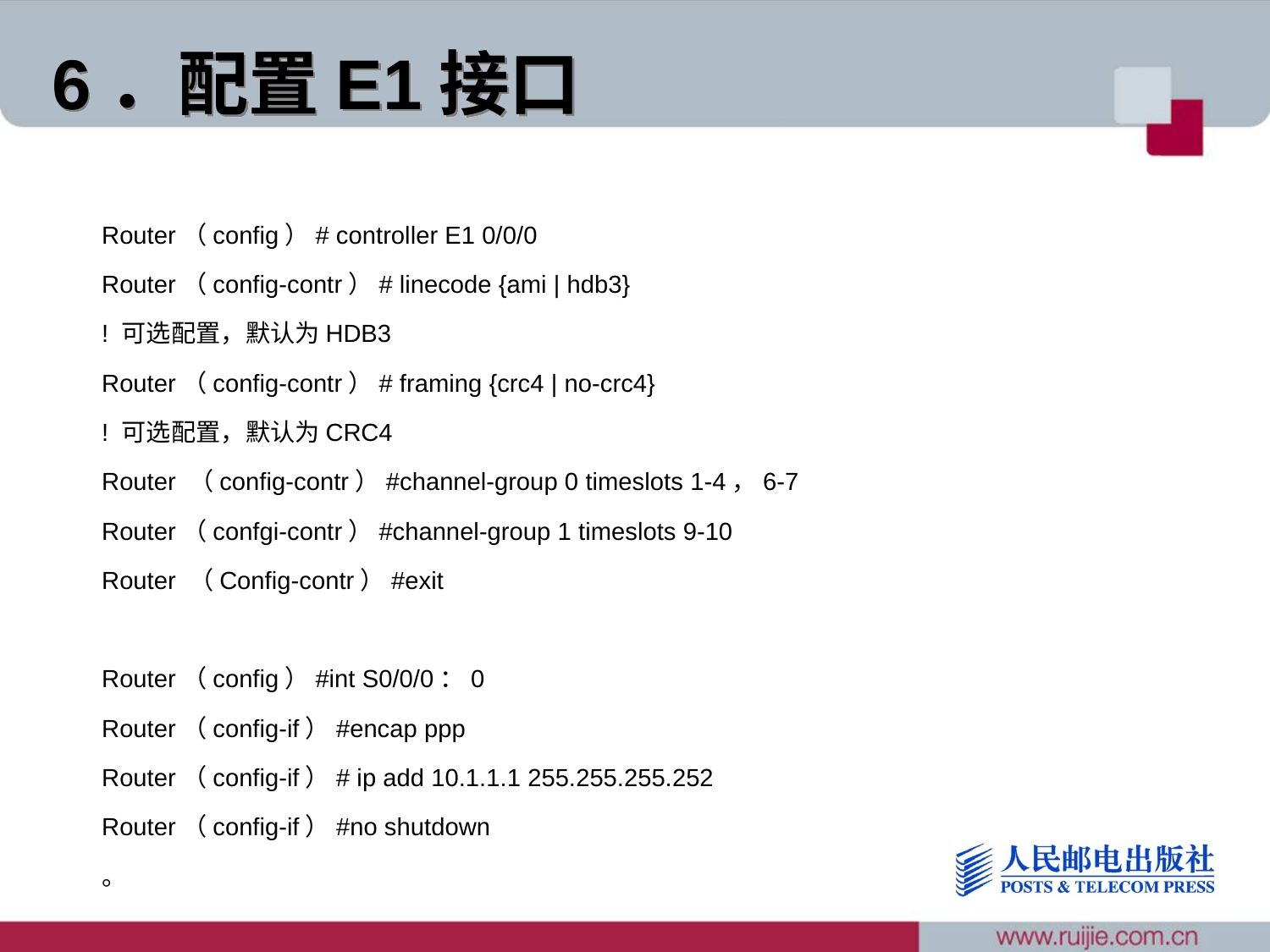

6．配置E1接口
Router（config）# controller E1 0/0/0
Router（config-contr）# linecode {ami | hdb3}
! 可选配置，默认为HDB3
Router（config-contr）# framing {crc4 | no-crc4}
! 可选配置，默认为CRC4
Router （config-contr）#channel-group 0 timeslots 1-4，6-7
Router（confgi-contr）#channel-group 1 timeslots 9-10
Router （Config-contr）#exit

Router（config）#int S0/0/0：0
Router（config-if）#encap ppp
Router（config-if）# ip add 10.1.1.1 255.255.255.252
Router（config-if）#no shutdown
。